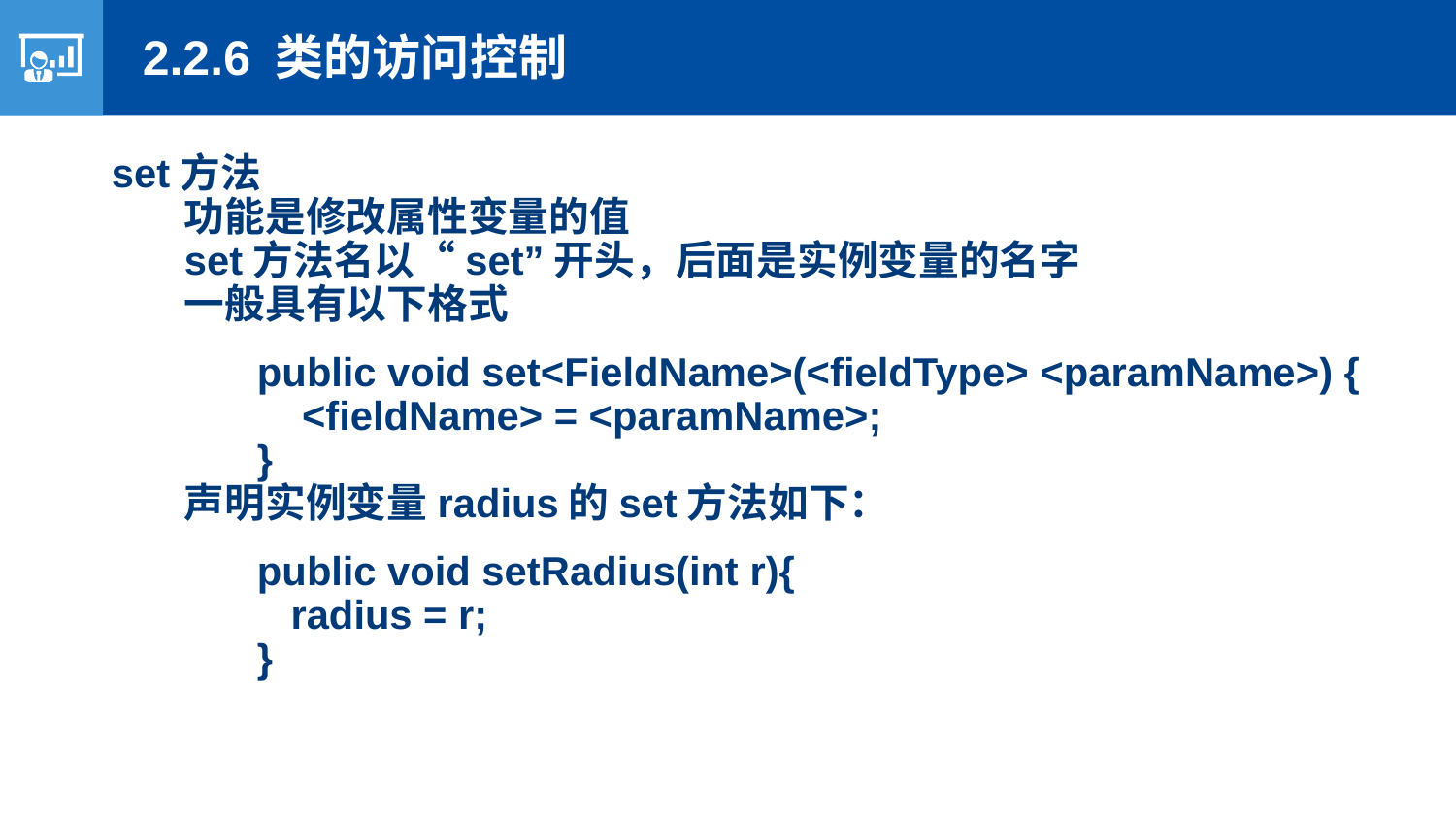

2.2.6 类的访问控制
set方法
功能是修改属性变量的值
set方法名以“set”开头，后面是实例变量的名字
一般具有以下格式
public void set<FieldName>(<fieldType> <paramName>) {
    <fieldName> = <paramName>;
}
声明实例变量radius的set方法如下：
public void setRadius(int r){
   radius = r;
}